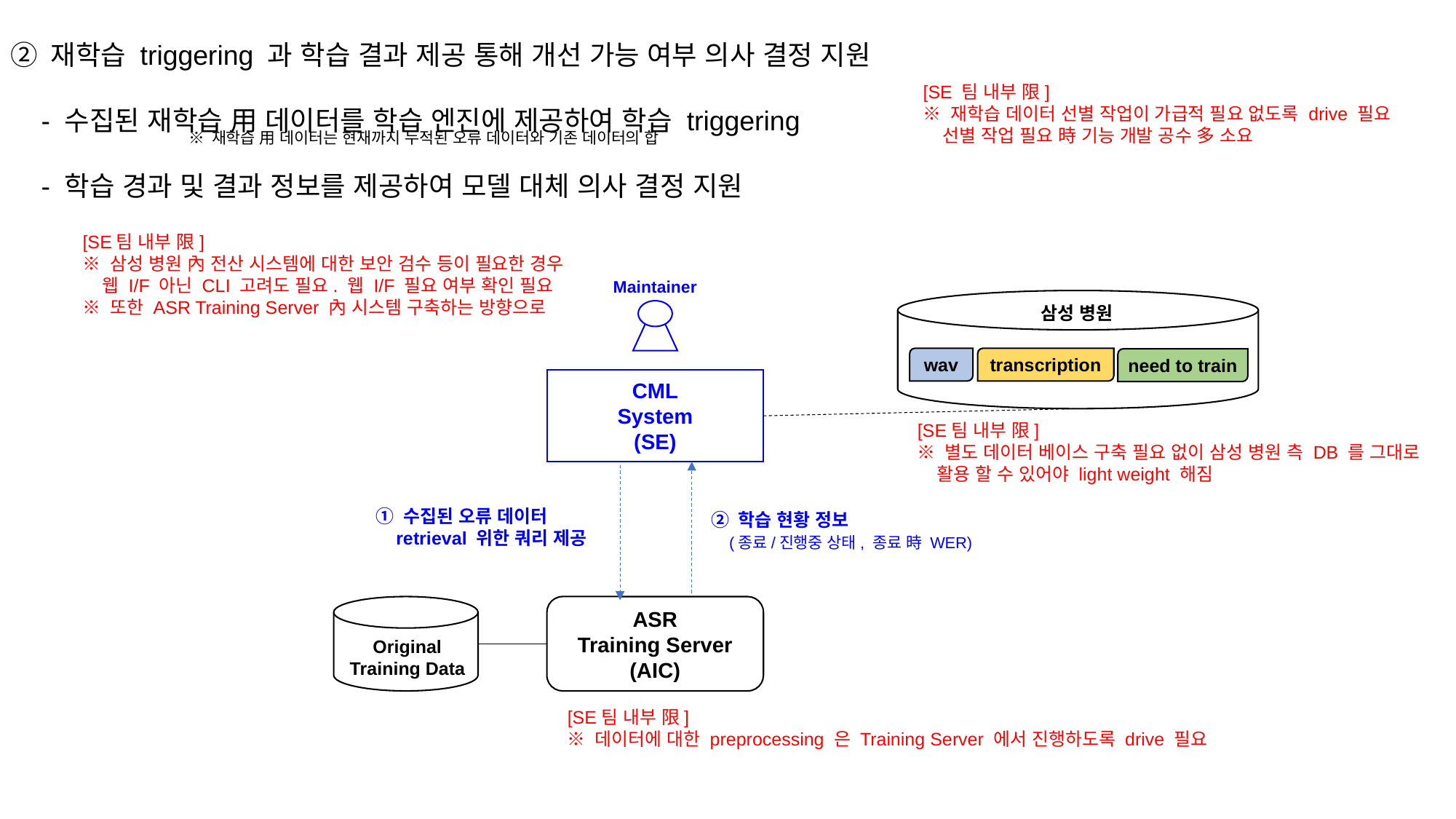

② 재학습 triggering 과 학습 결과 제공 통해 개선 가능 여부 의사 결정 지원
    - 수집된 재학습 用 데이터를 학습 엔진에 제공하여 학습 triggering
    - 학습 경과 및 결과 정보를 제공하여 모델 대체 의사 결정 지원
[SE 팀 내부 限]
※ 재학습 데이터 선별 작업이 가급적 필요 없도록 drive 필요
   선별 작업 필요 時 기능 개발 공수 多 소요
※ 재학습 用 데이터는 현재까지 누적된 오류 데이터와 기존 데이터의 합
[SE팀 내부 限]
※ 삼성 병원 內 전산 시스템에 대한 보안 검수 등이 필요한 경우
   웹 I/F 아닌 CLI 고려도 필요. 웹 I/F 필요 여부 확인 필요
※ 또한 ASR Training Server 內 시스템 구축하는 방향으로
Maintainer

삼성 병원

wav
transcription
need to train
CML
System
(SE)
[SE팀 내부 限]
※ 별도 데이터 베이스 구축 필요 없이 삼성 병원 측 DB 를 그대로
   활용 할 수 있어야 light weight 해짐
① 수집된 오류 데이터
    retrieval 위한 쿼리 제공
② 학습 현황 정보
    (종료/진행중 상태, 종료 時 WER)

ASR
Training Server
(AIC)
Original
Training Data
[SE팀 내부 限]
※ 데이터에 대한 preprocessing 은 Training Server 에서 진행하도록 drive 필요